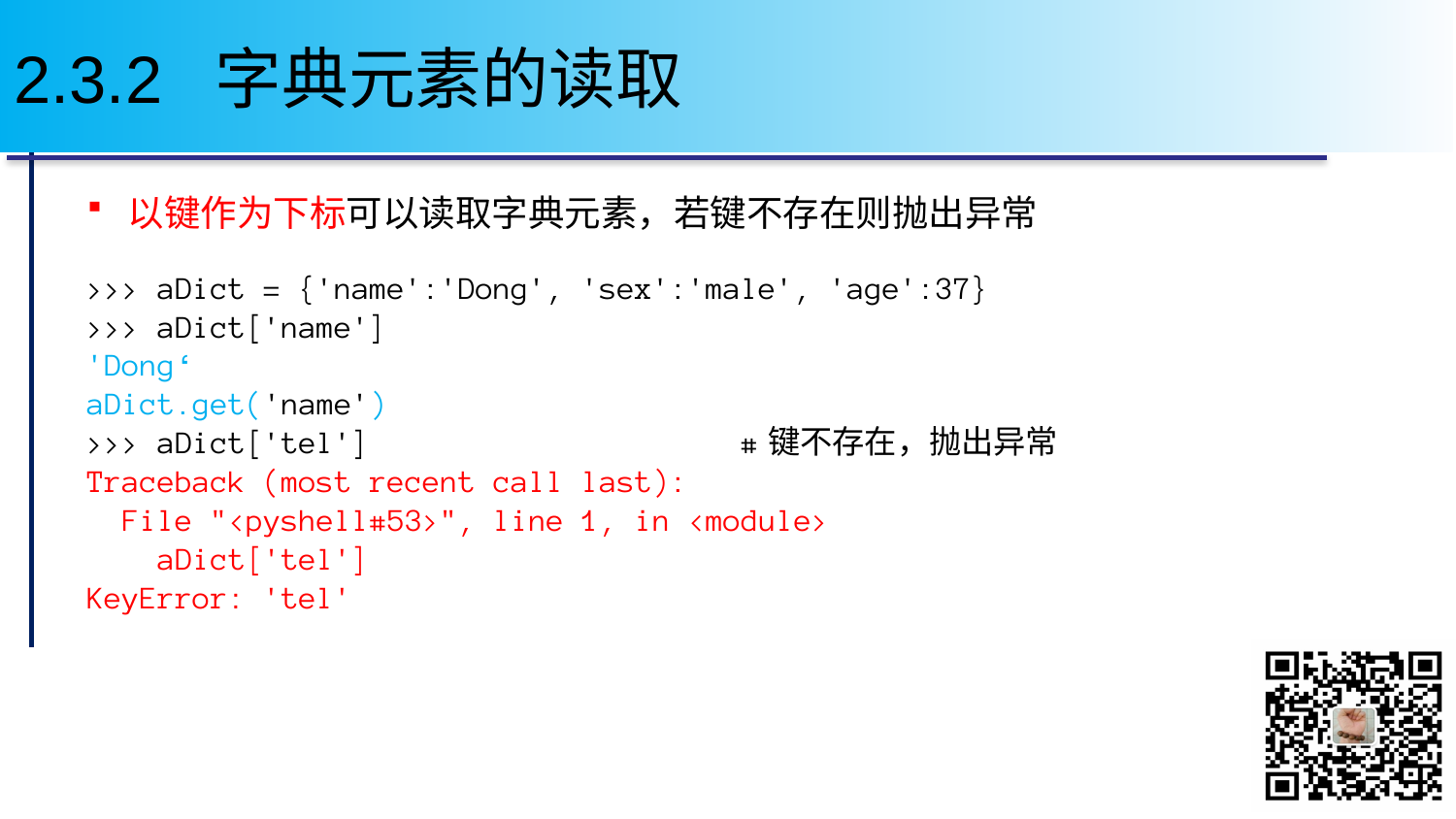

# 2.3.2  字典元素的读取
以键作为下标可以读取字典元素，若键不存在则抛出异常

>>> aDict = {'name':'Dong', 'sex':'male', 'age':37}
>>> aDict['name']
'Dong‘
aDict.get('name')
>>> aDict['tel']                     #键不存在，抛出异常
Traceback (most recent call last):
  File "<pyshell#53>", line 1, in <module>
    aDict['tel']
KeyError: 'tel'